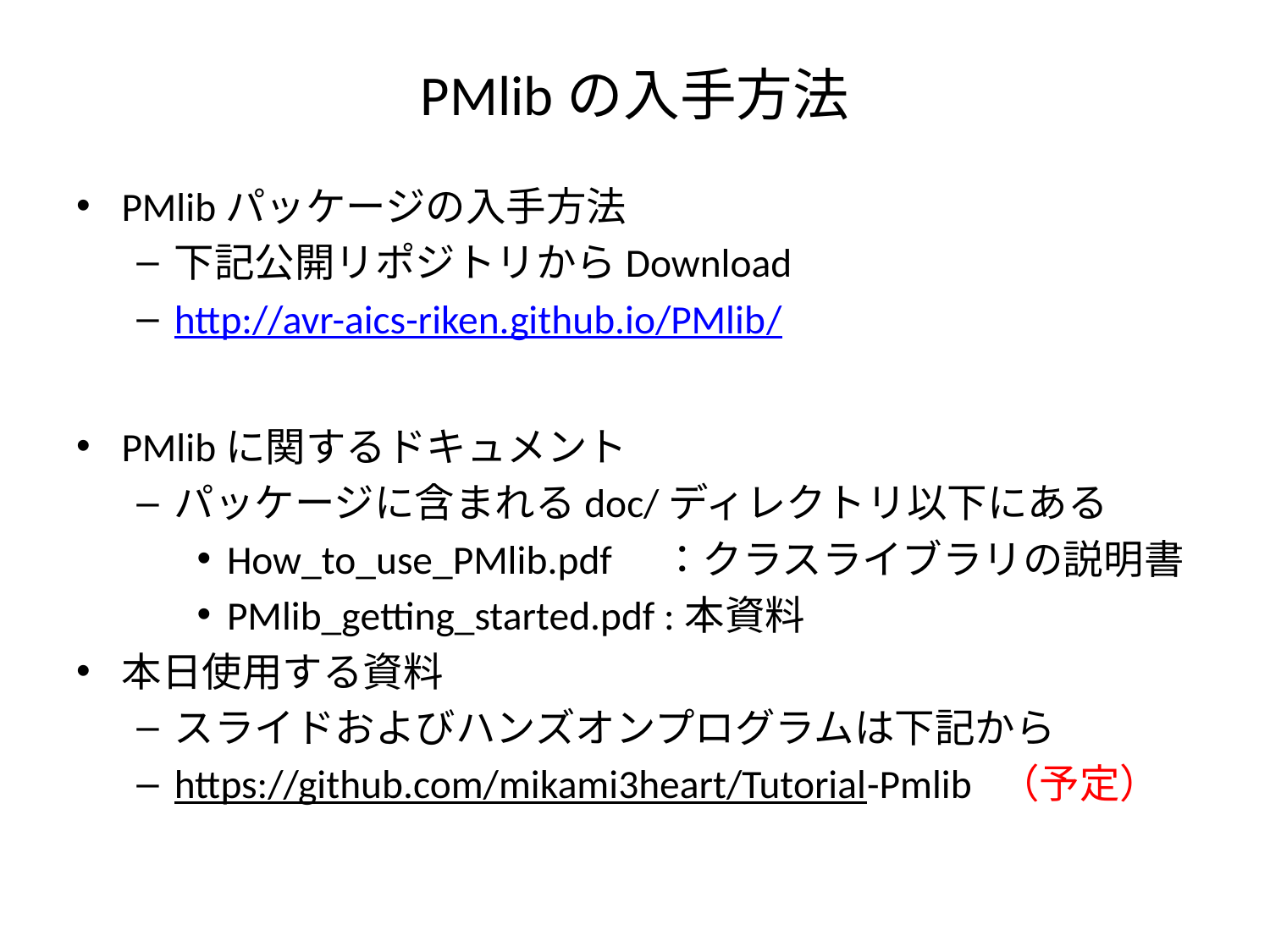

# PMlibの入手方法
PMlibパッケージの入手方法
下記公開リポジトリからDownload
http://avr-aics-riken.github.io/PMlib/

PMlibに関するドキュメント
パッケージに含まれるdoc/ディレクトリ以下にある
How_to_use_PMlib.pdf　：クラスライブラリの説明書
PMlib_getting_started.pdf :本資料
本日使用する資料
スライドおよびハンズオンプログラムは下記から
https://github.com/mikami3heart/Tutorial-Pmlib  （予定）